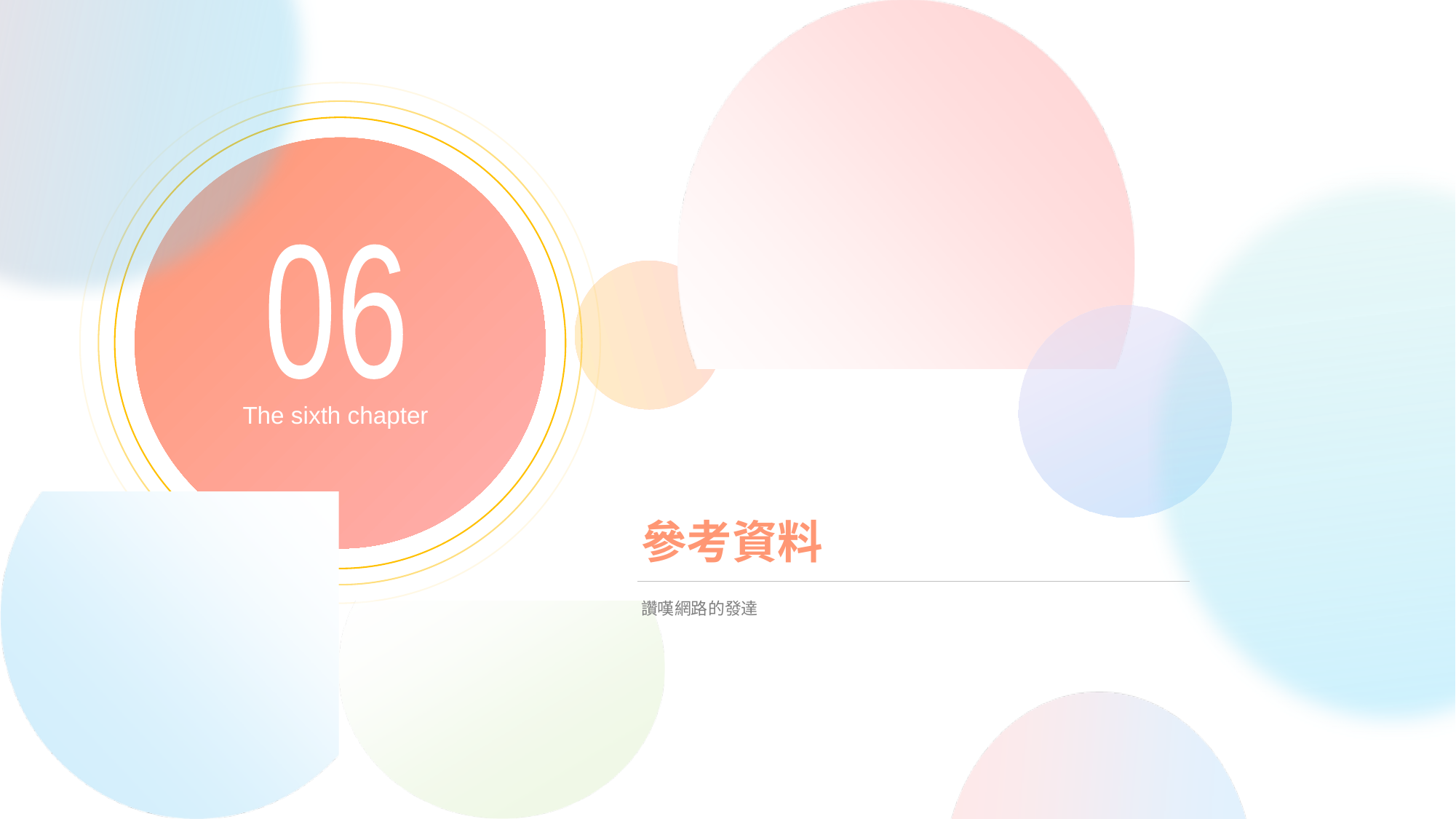

06

The sixth chapter

# 參考資料
讚嘆網路的發達